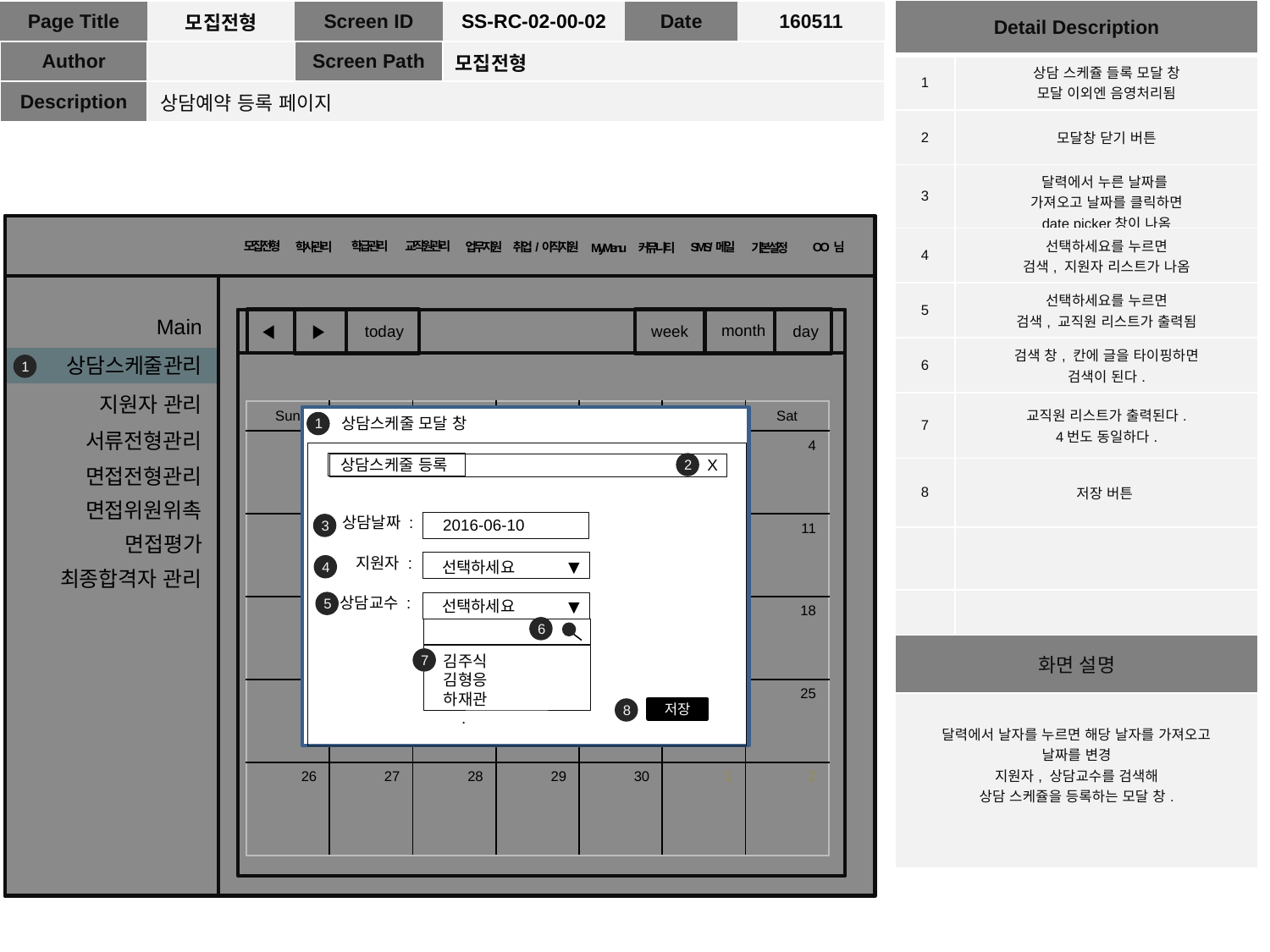

| Detail Description |  |
| --- | --- |
| 1 | 상담 스케쥴 들록 모달 창 모달 이외엔 음영처리됨 |
| 2 | 모달창 닫기 버튼 |
| 3 | 달력에서 누른 날짜를 가져오고 날짜를 클릭하면 date picker창이 나옴 |
| 4 | 선택하세요를 누르면 검색, 지원자 리스트가 나옴 |
| 5 | 선택하세요를 누르면 검색, 교직원 리스트가 출력됨 |
| 6 | 검색 창, 칸에 글을 타이핑하면 검색이 된다. |
| 7 | 교직원 리스트가 출력된다. 4번도 동일하다. |
| 8 | 저장 버튼 |
|  |  |
|  |  |
| 화면 설명 |  |
| 달력에서 날자를 누르면 해당 날자를 가져오고 날짜를 변경 지원자, 상담교수를 검색해 상담 스케쥴을 등록하는 모달 창. |  |
| Page Title | 모집전형 | Screen ID | SS-RC-02-00-02 | Date | 160511 |
| --- | --- | --- | --- | --- | --- |
| Author |  | Screen Path | 모집전형 |  |  |
| Description | 상담예약 등록 페이지 |  |  |  |  |

모집전형
학급관리
교직원관리
업무지원
학사관리
취업/이직지원
SMS/메일
O O 님
커뮤니티
기본설정
MyMenu

Main

▶
◀
month
today
week
day

상담스케줄관리
1

지원자 관리
| Sun | Mon | Tue | Wed | Thu | Fri | Sat |
| --- | --- | --- | --- | --- | --- | --- |
| 29 | 30 | 31 | 1 | 2 | 3 | 4 |
| 5 | 6 | 7 | 8 | 9 | 10 | 11 |
| 12 | 13 | 14 | 15 | 16 | 17 | 18 |
| 19 | 20 | 21 | 22 | 23 | 24 | 25 |
| 26 | 27 | 28 | 29 | 30 | 1 | 2 |

상담스케줄 모달 창
1

서류전형관리

상담스케줄 등록
X
2

면접전형관리
면접위원위촉
상담날짜 :
2016-06-10
3

면접평가
지원자 :
 ▼
선택하세요
4

최종합격자 관리
상담교수 :
 ▼
5

선택하세요

6

김주식
김형응
하재관
    .

7

8

저장